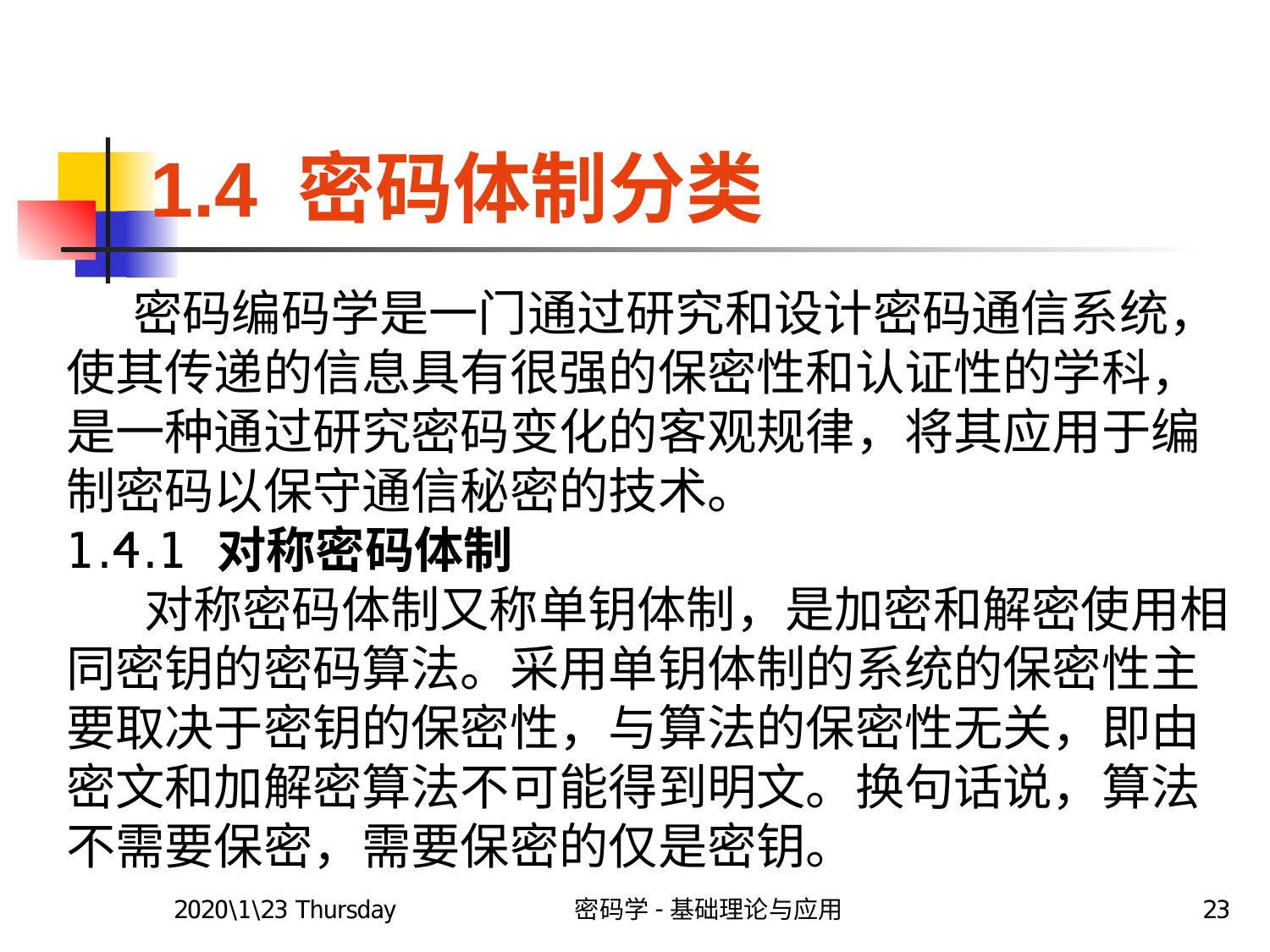

# 1.4 密码体制分类
     密码编码学是一门通过研究和设计密码通信系统，使其传递的信息具有很强的保密性和认证性的学科，是一种通过研究密码变化的客观规律，将其应用于编制密码以保守通信秘密的技术。
1.4.1 对称密码体制
      对称密码体制又称单钥体制，是加密和解密使用相同密钥的密码算法。采用单钥体制的系统的保密性主要取决于密钥的保密性，与算法的保密性无关，即由密文和加解密算法不可能得到明文。换句话说，算法不需要保密，需要保密的仅是密钥。
2020\1\23 Thursday
密码学-基础理论与应用
23